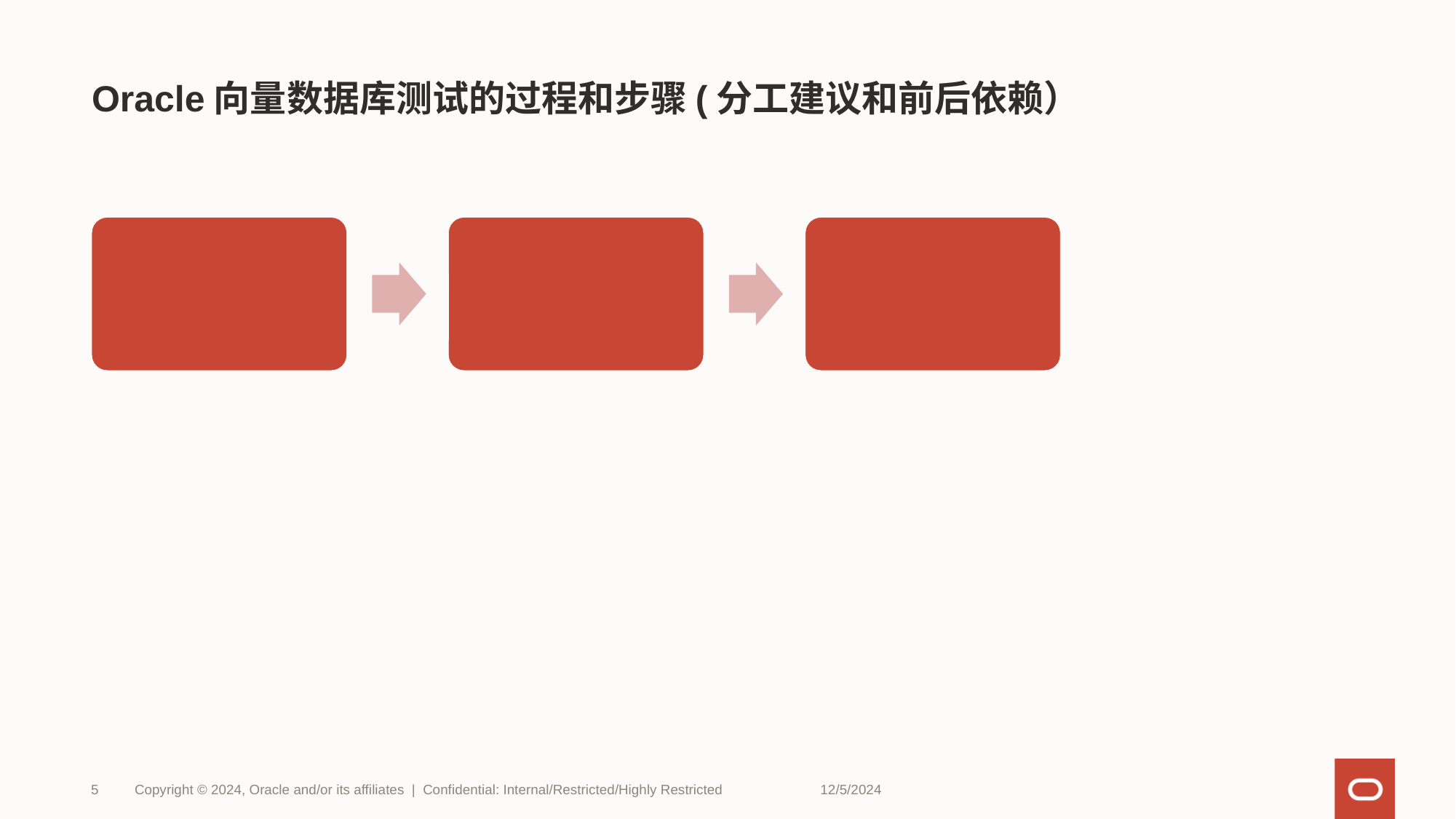

# Oracle向量数据库测试的过程和步骤(分工建议和前后依赖）

5
Copyright © 2024, Oracle and/or its affiliates  |  Confidential: Internal/Restricted/Highly Restricted
12/5/2024